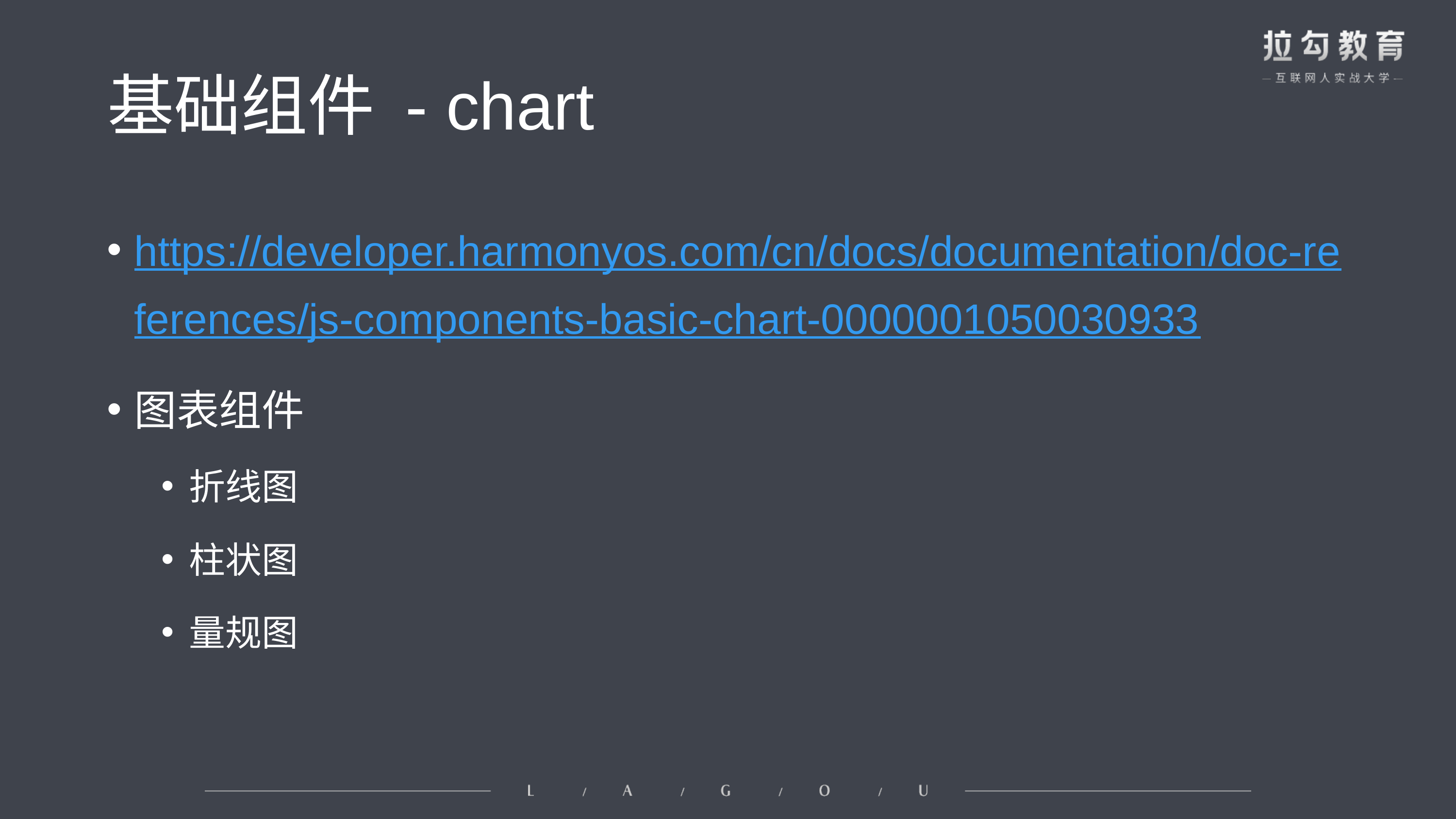

# 基础组件 - chart
https://developer.harmonyos.com/cn/docs/documentation/doc-references/js-components-basic-chart-0000001050030933
图表组件
折线图
柱状图
量规图